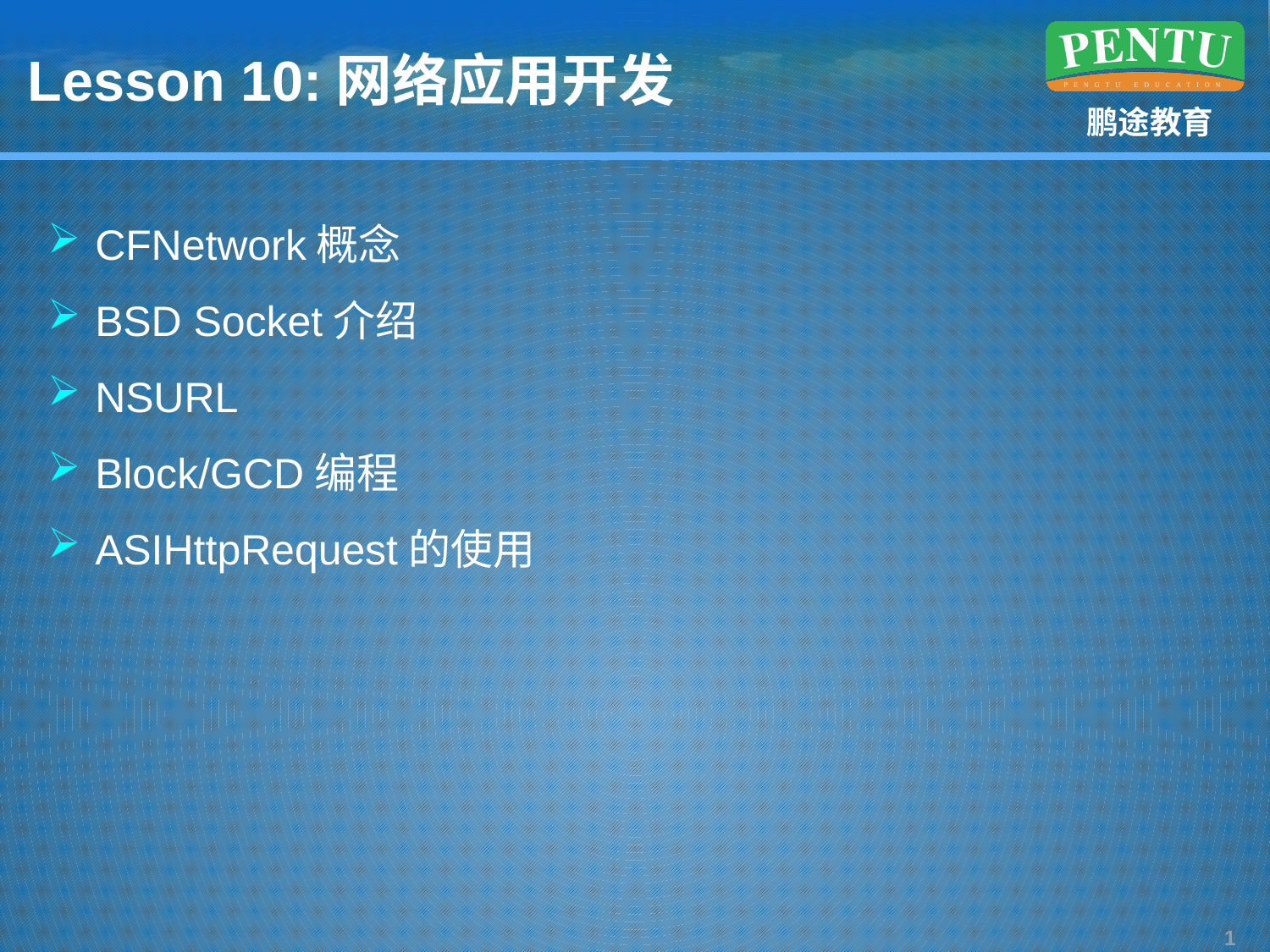

# Lesson 10:网络应用开发
CFNetwork概念
BSD Socket介绍
NSURL
Block/GCD编程
ASIHttpRequest的使用
1